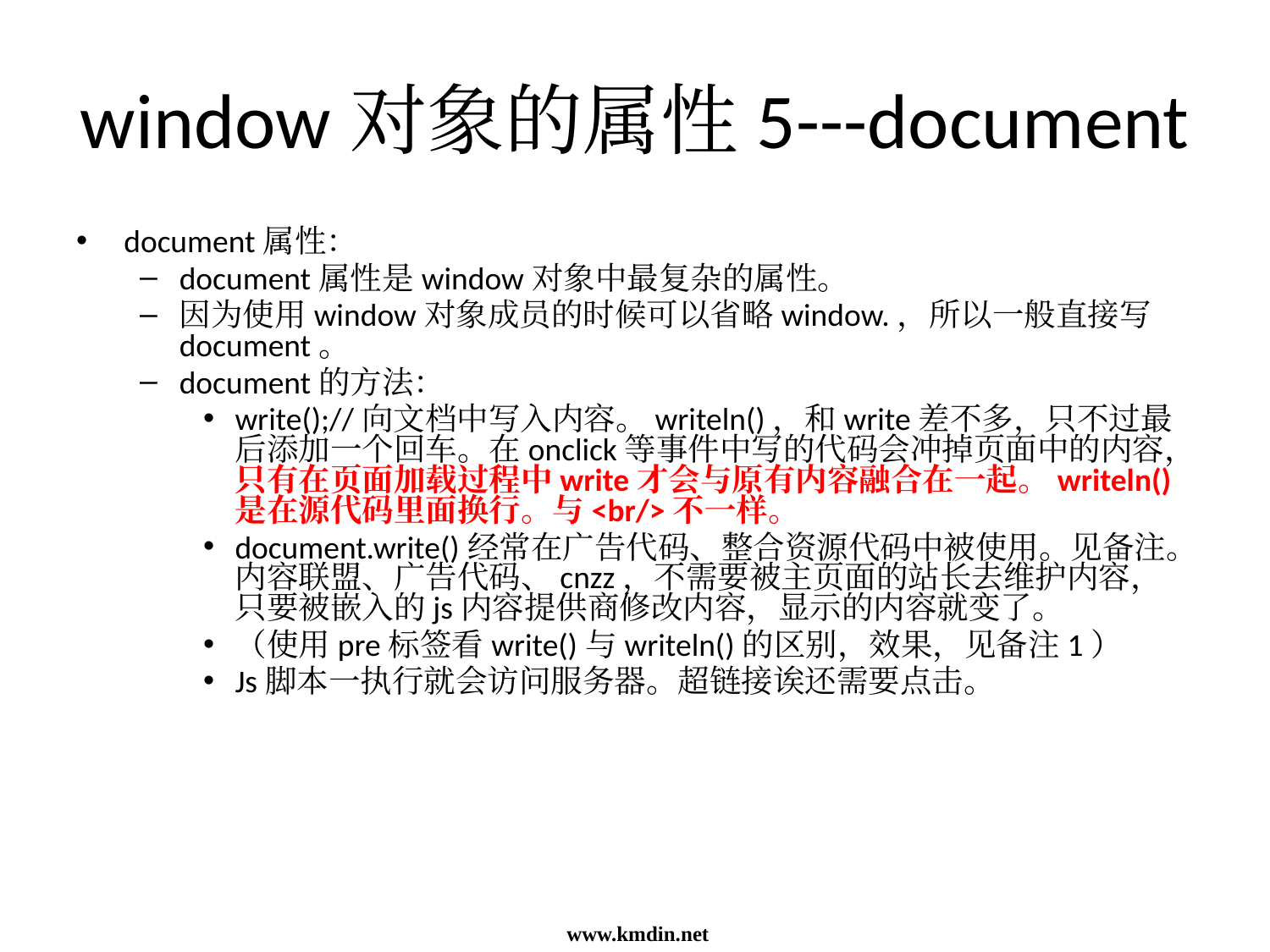

window对象的属性5---document
document属性：
document属性是window对象中最复杂的属性。
因为使用window对象成员的时候可以省略window.，所以一般直接写document。
document的方法：
write();//向文档中写入内容。writeln()，和write差不多，只不过最后添加一个回车。在onclick等事件中写的代码会冲掉页面中的内容，只有在页面加载过程中write才会与原有内容融合在一起。writeln()是在源代码里面换行。与<br/>不一样。
document.write()经常在广告代码、整合资源代码中被使用。见备注。内容联盟、广告代码、cnzz，不需要被主页面的站长去维护内容，只要被嵌入的js内容提供商修改内容，显示的内容就变了。
（使用pre标签看write()与writeln()的区别，效果，见备注1）
Js脚本一执行就会访问服务器。超链接诶还需要点击。